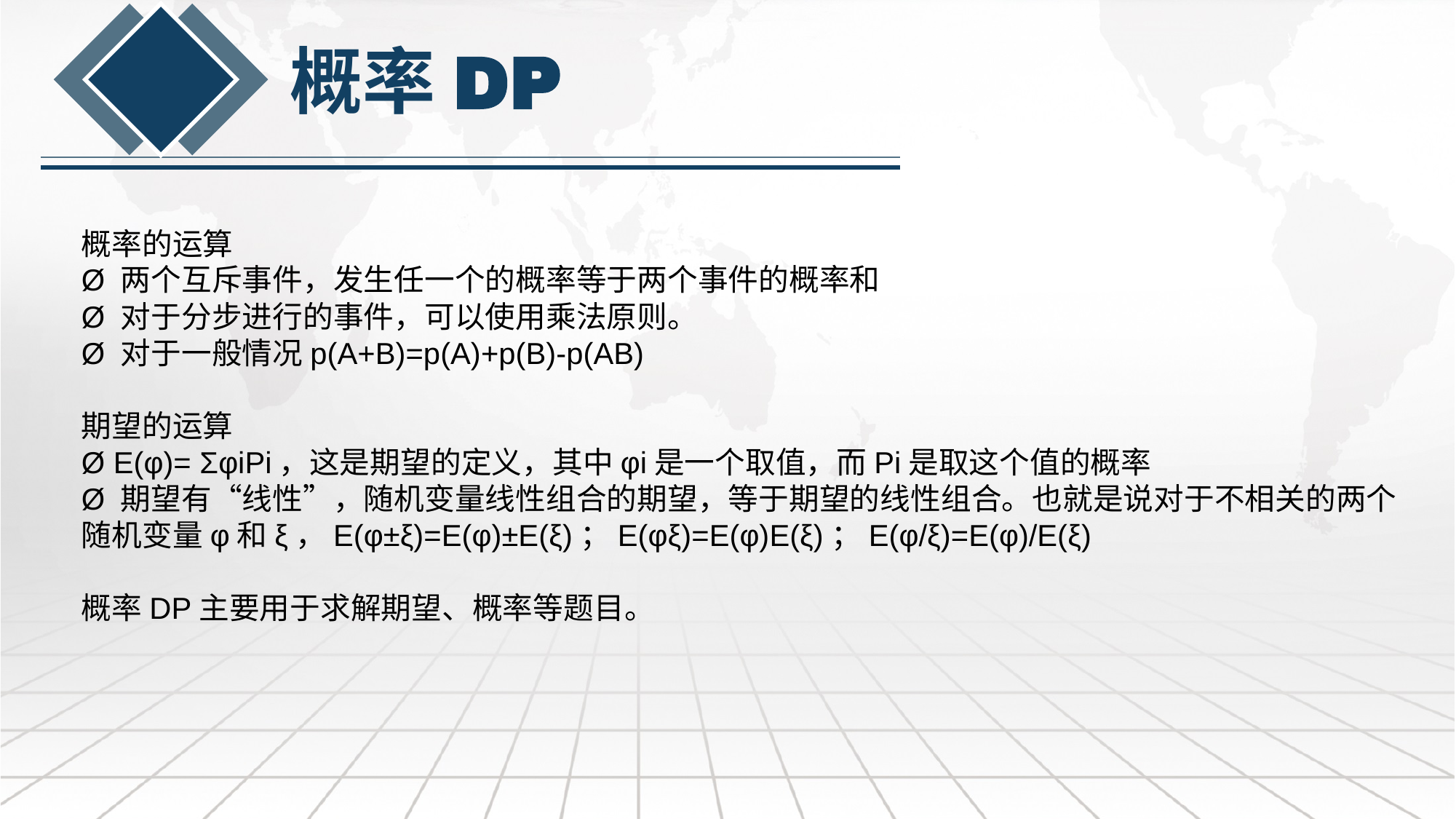

概率DP
概率的运算
Ø 两个互斥事件，发生任一个的概率等于两个事件的概率和
Ø 对于分步进行的事件，可以使用乘法原则。
Ø 对于一般情况p(A+B)=p(A)+p(B)-p(AB)

期望的运算
Ø E(φ)= ΣφiPi，这是期望的定义，其中φi是一个取值，而Pi是取这个值的概率
Ø 期望有“线性”，随机变量线性组合的期望，等于期望的线性组合。也就是说对于不相关的两个随机变量φ和ξ，E(φ±ξ)=E(φ)±E(ξ)；E(φξ)=E(φ)E(ξ)；E(φ/ξ)=E(φ)/E(ξ)

概率DP主要用于求解期望、概率等题目。